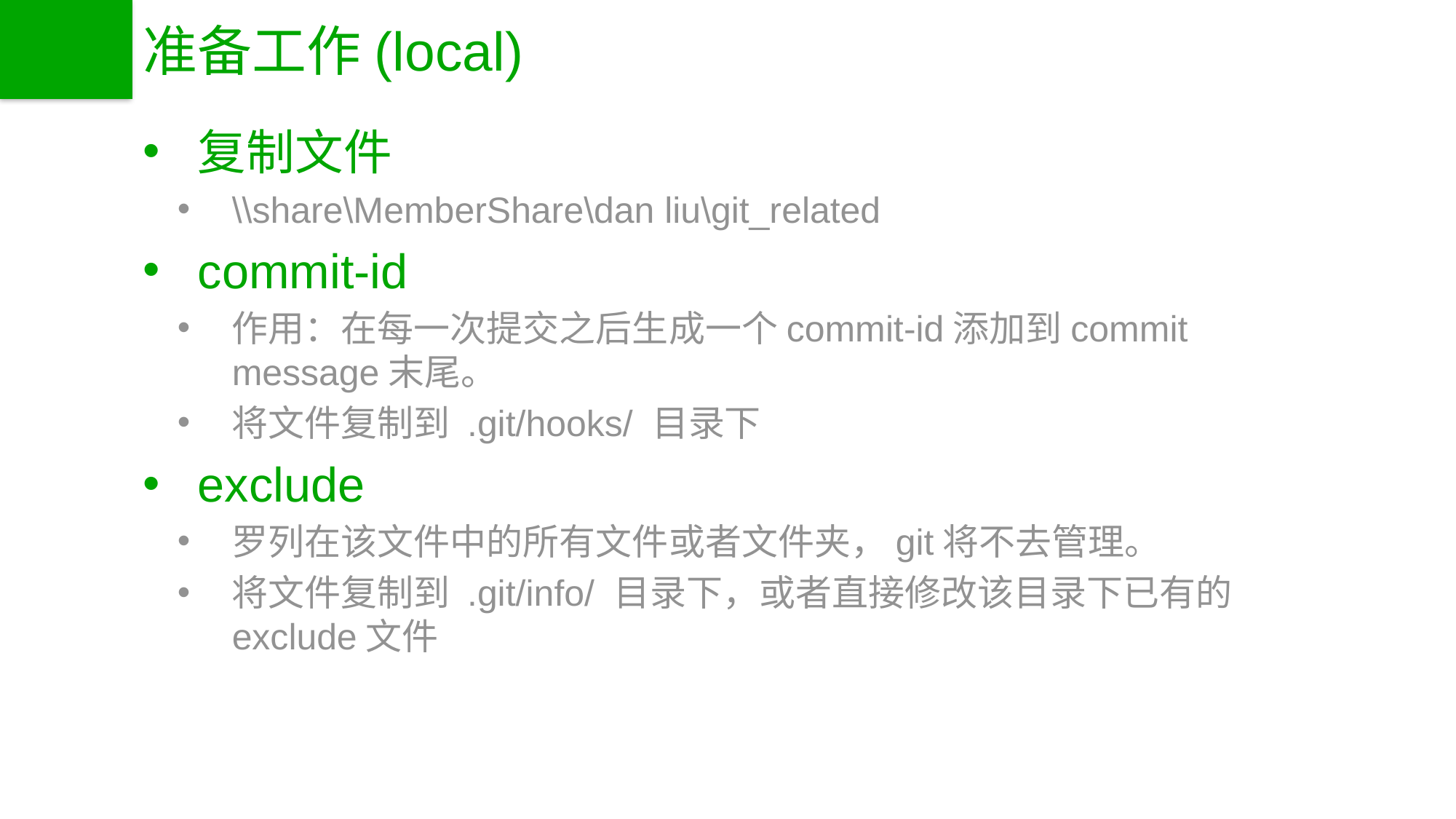

# 准备工作(local)
复制文件
\\share\MemberShare\dan liu\git_related
commit-id
作用：在每一次提交之后生成一个commit-id添加到commit message末尾。
将文件复制到 .git/hooks/ 目录下
exclude
罗列在该文件中的所有文件或者文件夹，git将不去管理。
将文件复制到 .git/info/ 目录下，或者直接修改该目录下已有的exclude文件